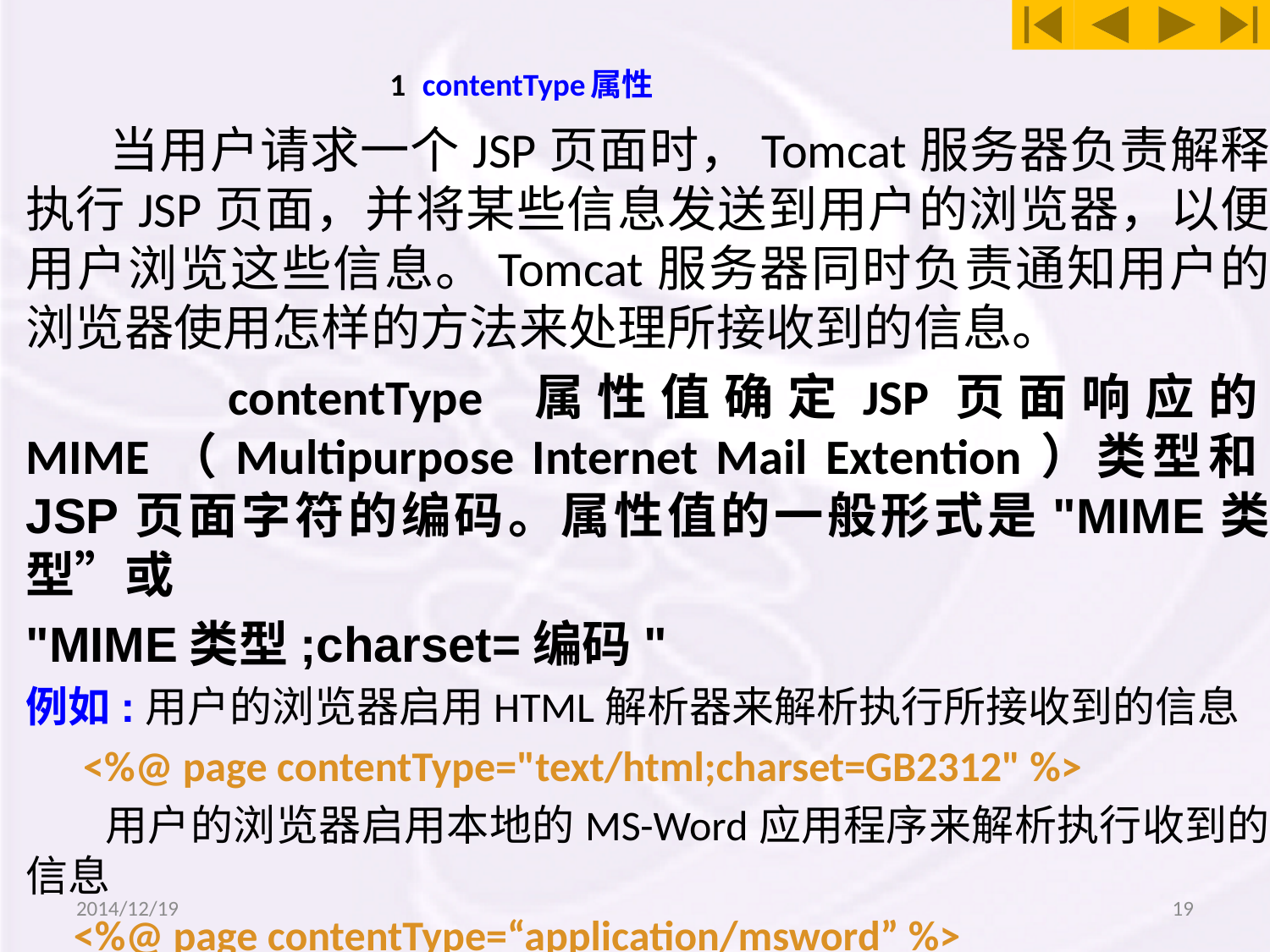

# 1  contentType属性
      当用户请求一个JSP页面时，Tomcat服务器负责解释执行JSP页面，并将某些信息发送到用户的浏览器，以便用户浏览这些信息。Tomcat服务器同时负责通知用户的浏览器使用怎样的方法来处理所接收到的信息。
        contentType 属性值确定JSP页面响应的MIME（Multipurpose Internet Mail Extention）类型和JSP页面字符的编码。属性值的一般形式是"MIME类型”或
"MIME类型;charset=编码"
例如:用户的浏览器启用HTML解析器来解析执行所接收到的信息
      <%@ page contentType="text/html;charset=GB2312" %>
       用户的浏览器启用本地的MS-Word应用程序来解析执行收到的信息
     <%@ page contentType=“application/msword” %>

2014/12/19
19